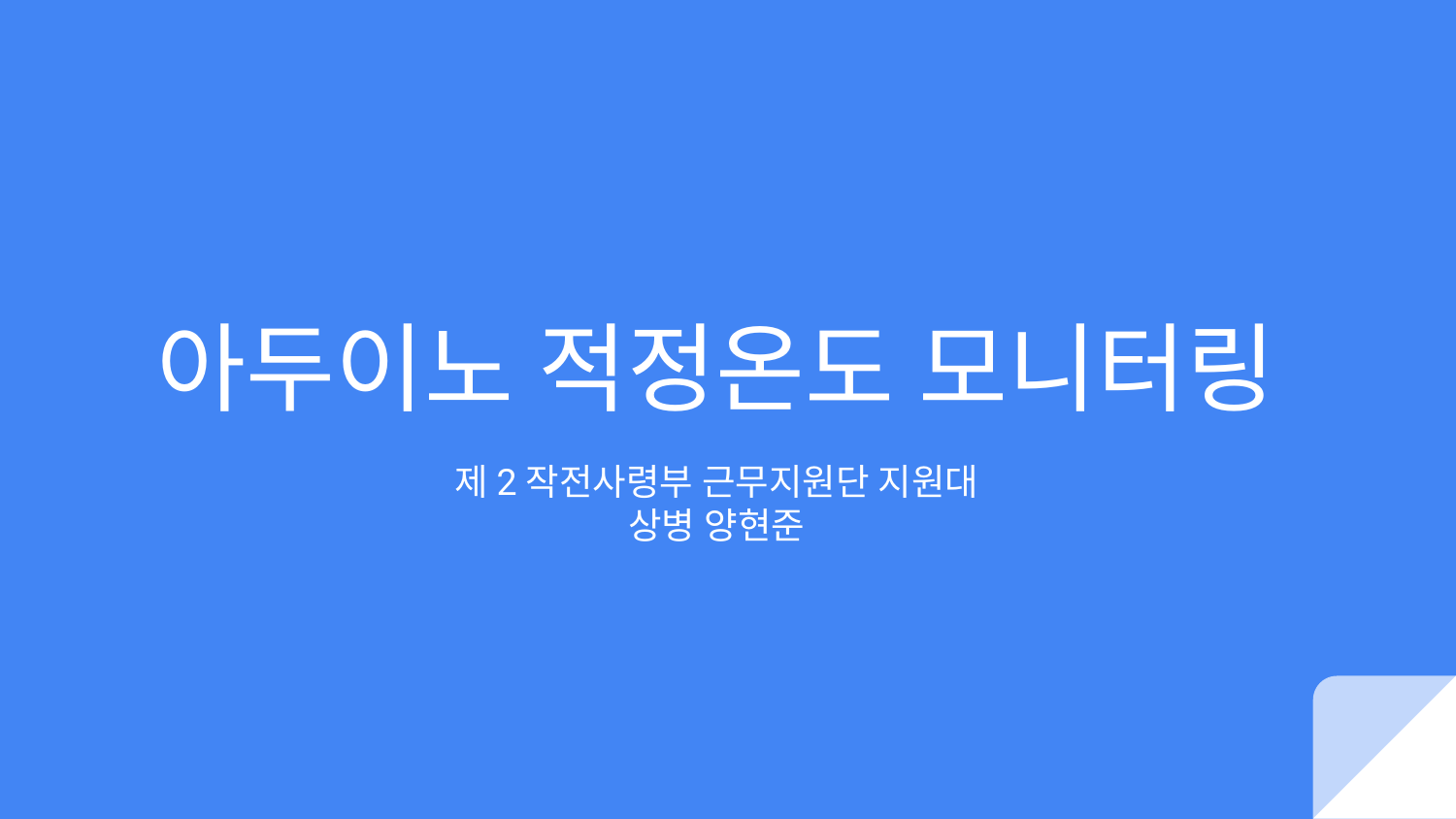

# 아두이노 적정온도 모니터링
제2작전사령부 근무지원단 지원대
상병 양현준